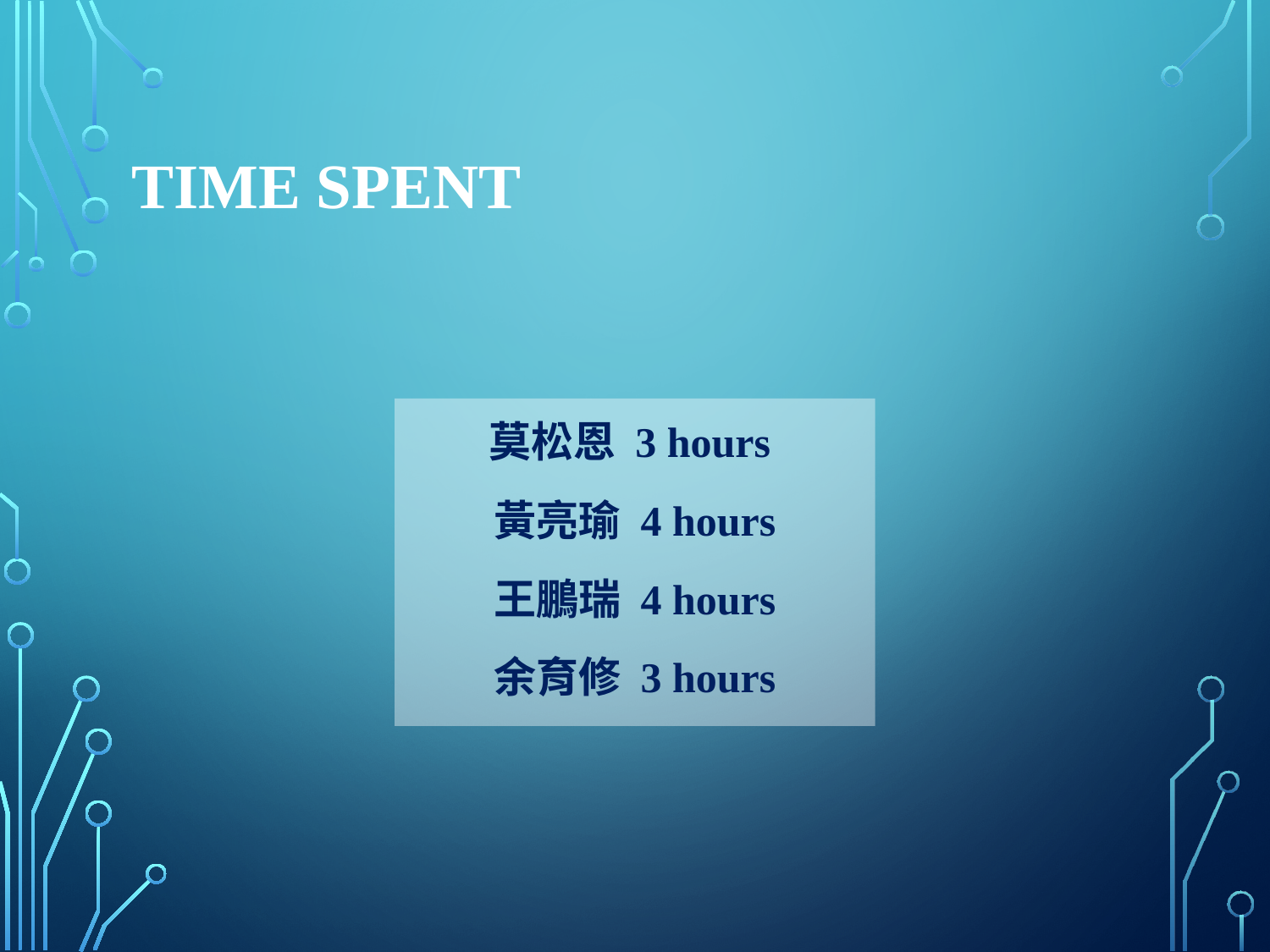

# Time spent
莫松恩 3 hours
黃亮瑜 4 hours
王鵬瑞 4 hours
余育修 3 hours